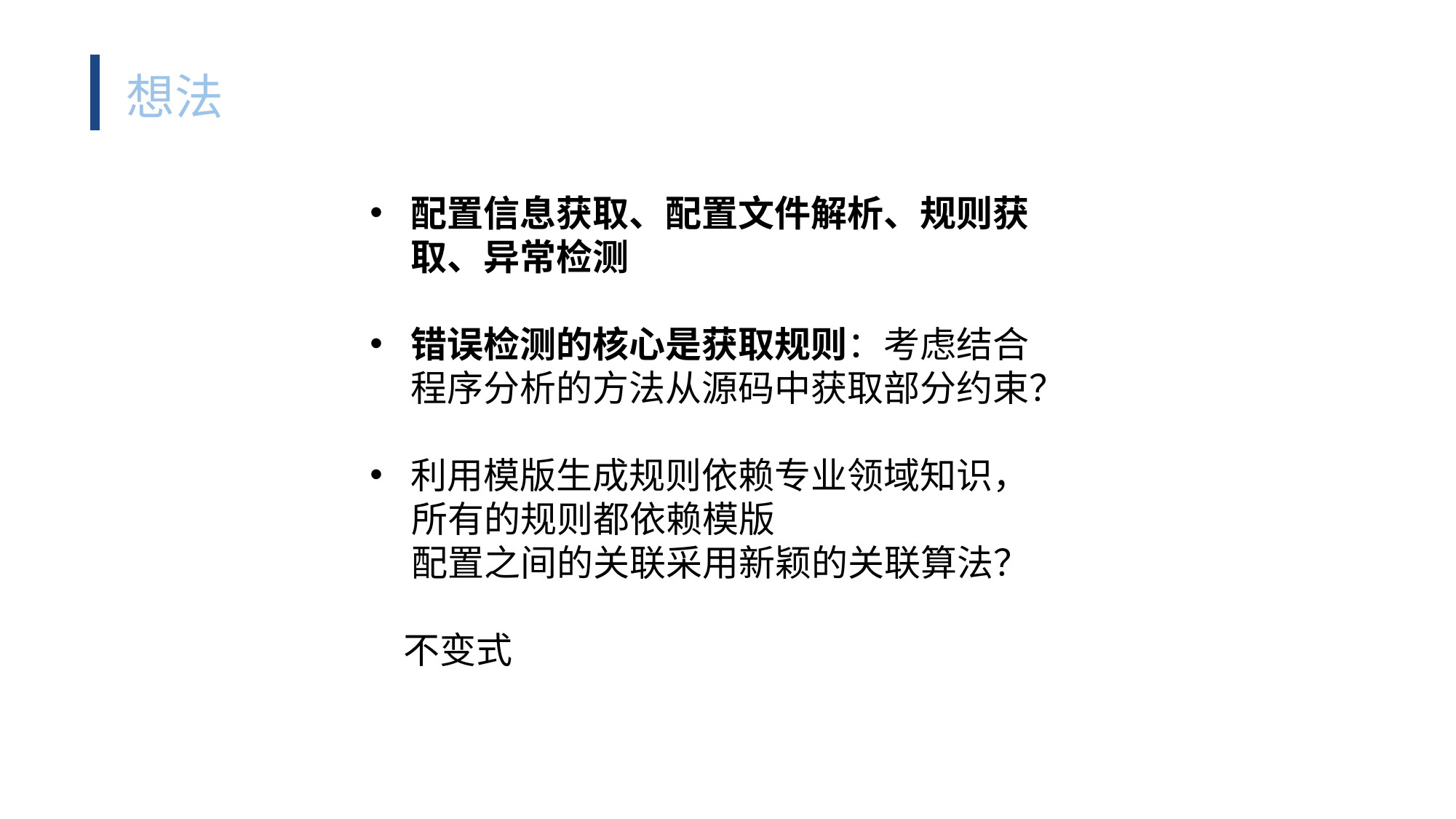

想法

配置信息获取、配置文件解析、规则获取、异常检测

错误检测的核心是获取规则：考虑结合程序分析的方法从源码中获取部分约束？

利用模版生成规则依赖专业领域知识，
    所有的规则都依赖模版
    配置之间的关联采用新颖的关联算法？

   不变式